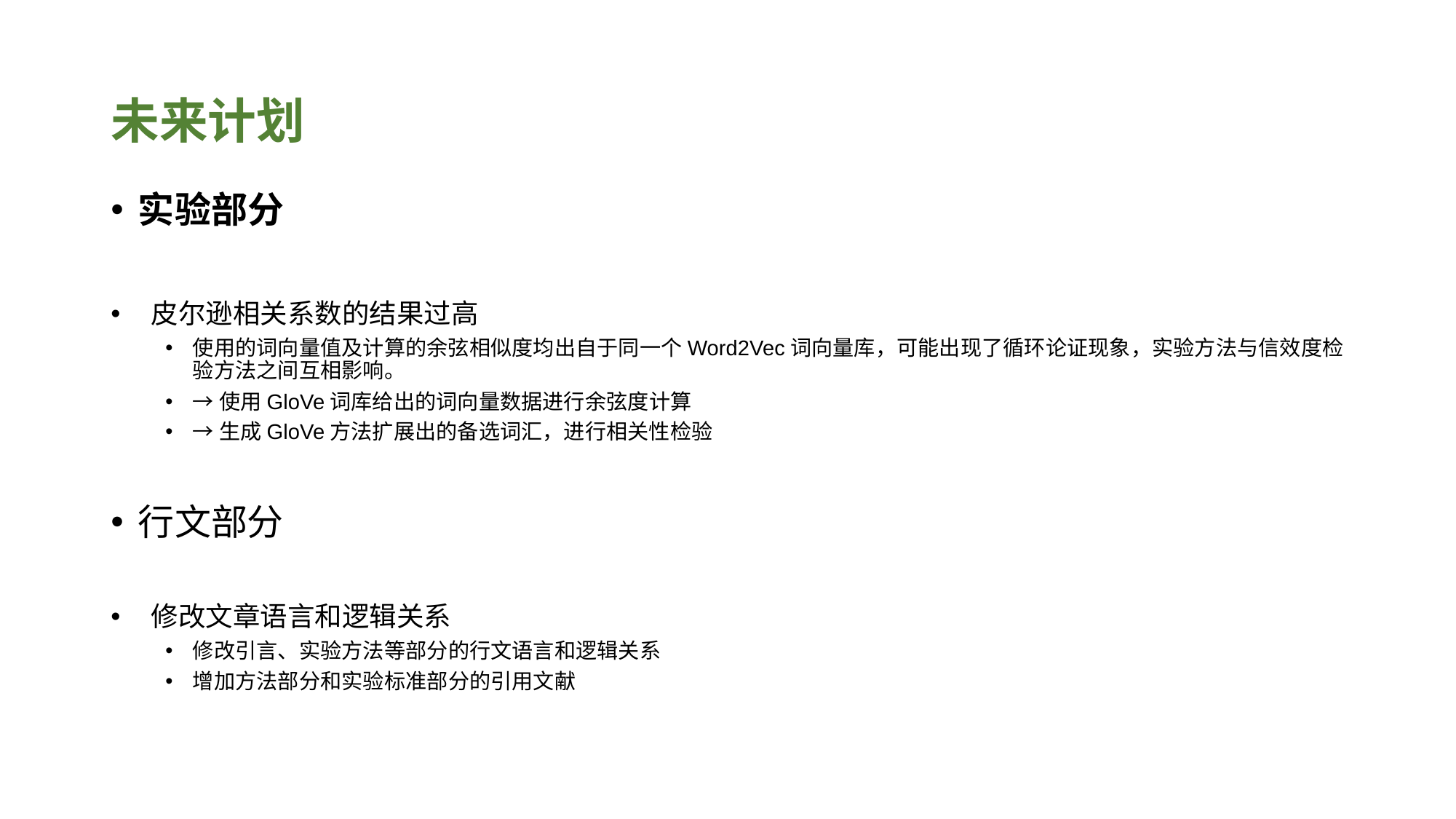

# 未来计划
实验部分

 皮尔逊相关系数的结果过高
使用的词向量值及计算的余弦相似度均出自于同一个Word2Vec词向量库，可能出现了循环论证现象，实验方法与信效度检验方法之间互相影响。
→使用GloVe词库给出的词向量数据进行余弦度计算
→生成GloVe方法扩展出的备选词汇，进行相关性检验

行文部分

 修改文章语言和逻辑关系
修改引言、实验方法等部分的行文语言和逻辑关系
增加方法部分和实验标准部分的引用文献